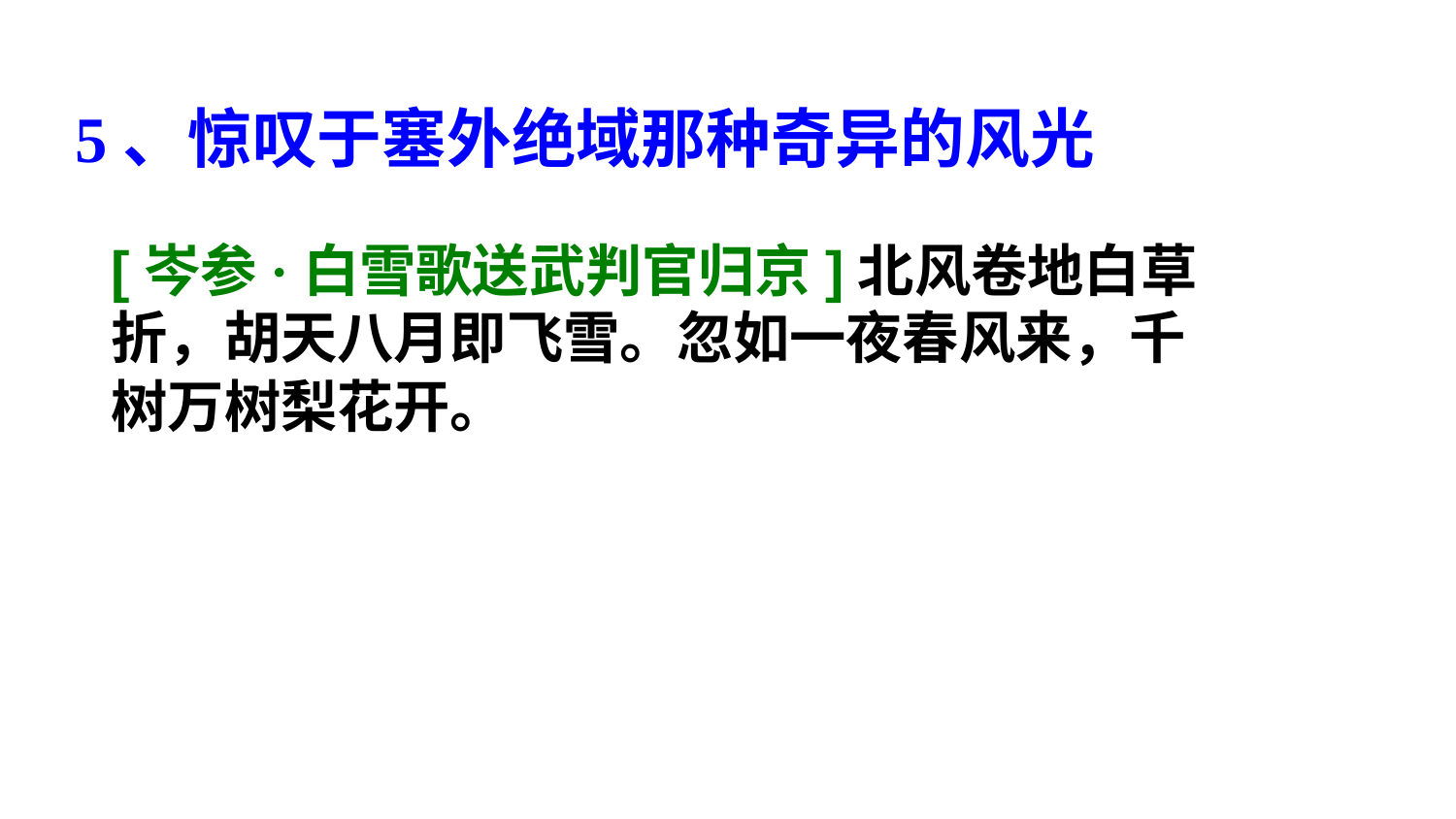

5、惊叹于塞外绝域那种奇异的风光
[岑参·白雪歌送武判官归京]北风卷地白草折，胡天八月即飞雪。忽如一夜春风来，千树万树梨花开。